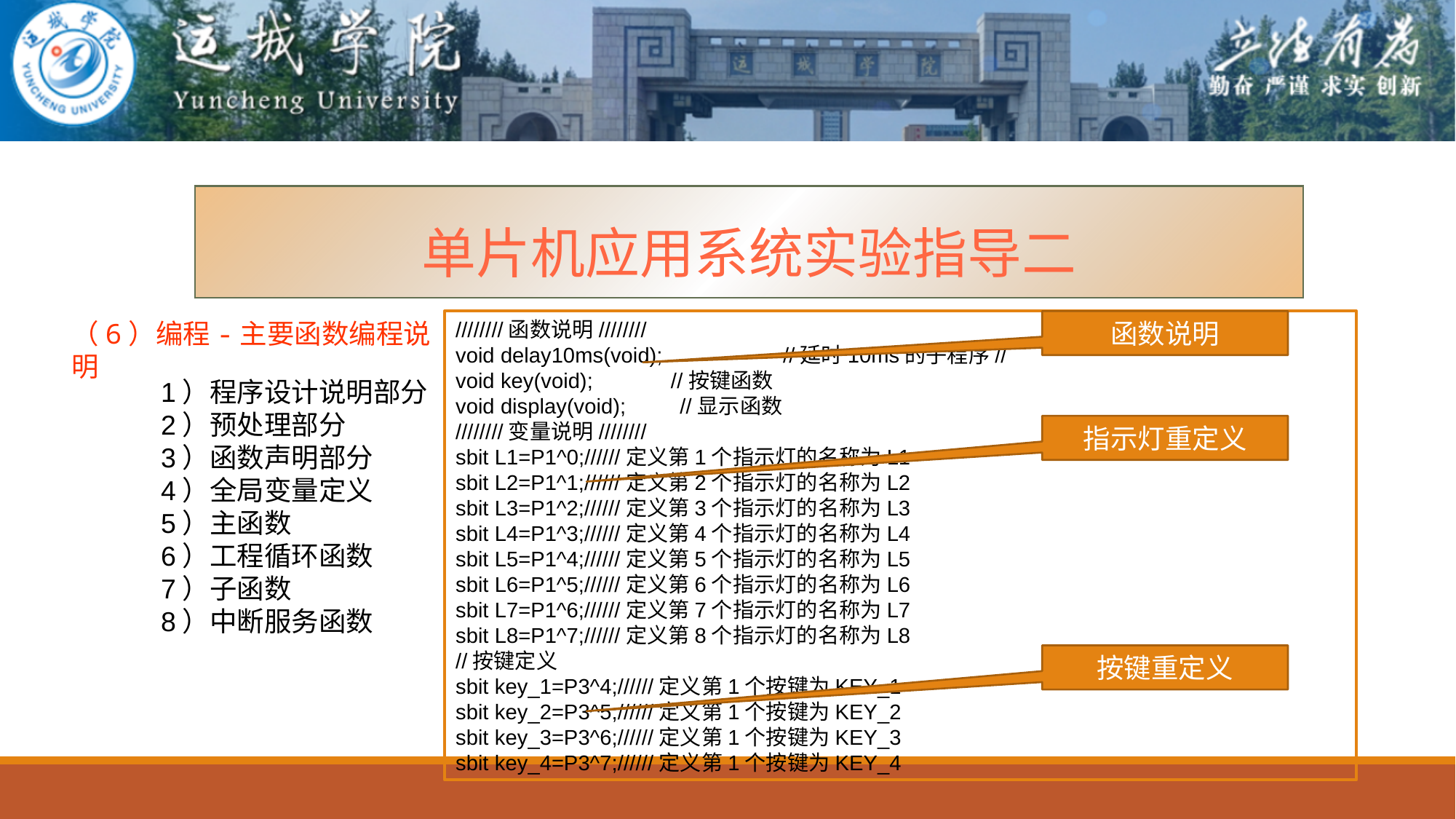

单片机应用系统实验指导二
（6）编程-主要函数编程说明
////////函数说明////////
void delay10ms(void);		//延时10ms的子程序//
void key(void);             //按键函数
void display(void);         //显示函数
////////变量说明////////
sbit L1=P1^0;//////定义第1个指示灯的名称为L1
sbit L2=P1^1;//////定义第2个指示灯的名称为L2
sbit L3=P1^2;//////定义第3个指示灯的名称为L3
sbit L4=P1^3;//////定义第4个指示灯的名称为L4
sbit L5=P1^4;//////定义第5个指示灯的名称为L5
sbit L6=P1^5;//////定义第6个指示灯的名称为L6
sbit L7=P1^6;//////定义第7个指示灯的名称为L7
sbit L8=P1^7;//////定义第8个指示灯的名称为L8
//按键定义
sbit key_1=P3^4;//////定义第1个按键为KEY_1
sbit key_2=P3^5;//////定义第1个按键为KEY_2
sbit key_3=P3^6;//////定义第1个按键为KEY_3
sbit key_4=P3^7;//////定义第1个按键为KEY_4
函数说明
1）程序设计说明部分
2）预处理部分
3）函数声明部分
4）全局变量定义
5）主函数
6）工程循环函数
7）子函数
8）中断服务函数
指示灯重定义
按键重定义